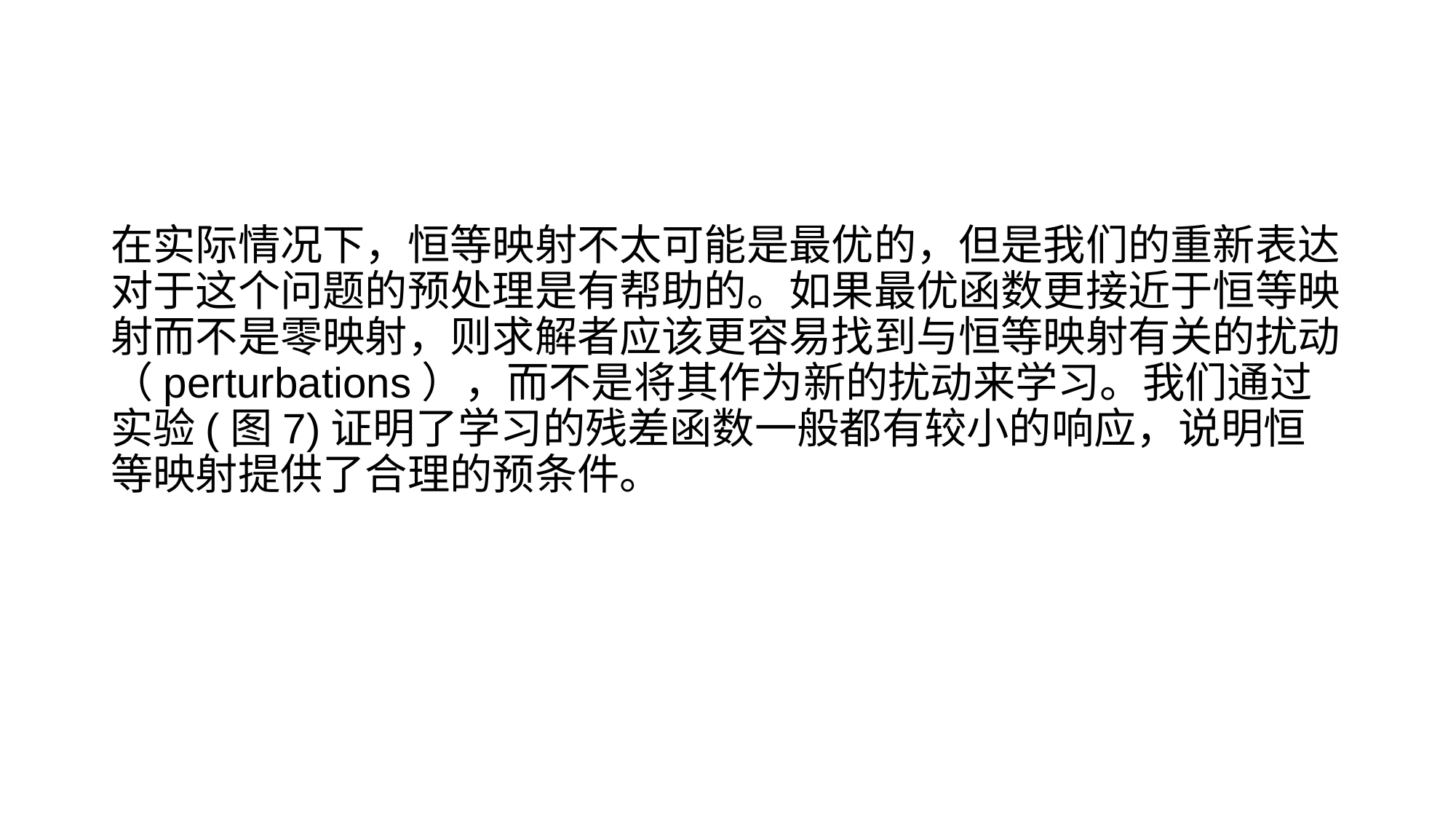

在实际情况下，恒等映射不太可能是最优的，但是我们的重新表达对于这个问题的预处理是有帮助的。如果最优函数更接近于恒等映射而不是零映射，则求解者应该更容易找到与恒等映射有关的扰动（perturbations），而不是将其作为新的扰动来学习。我们通过实验(图7)证明了学习的残差函数一般都有较小的响应，说明恒等映射提供了合理的预条件。